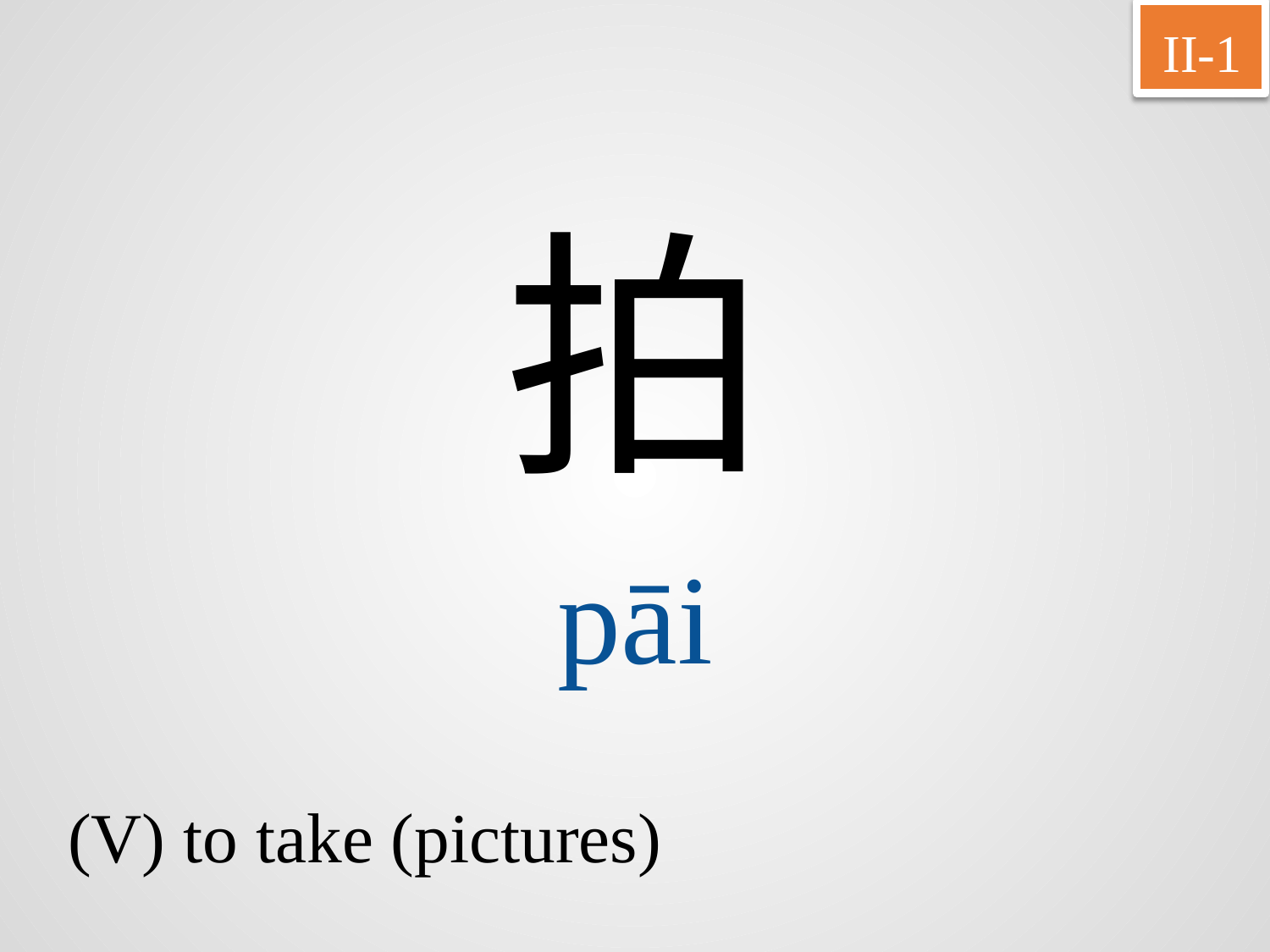

II-1

拍
pāi
(V) to take (pictures)